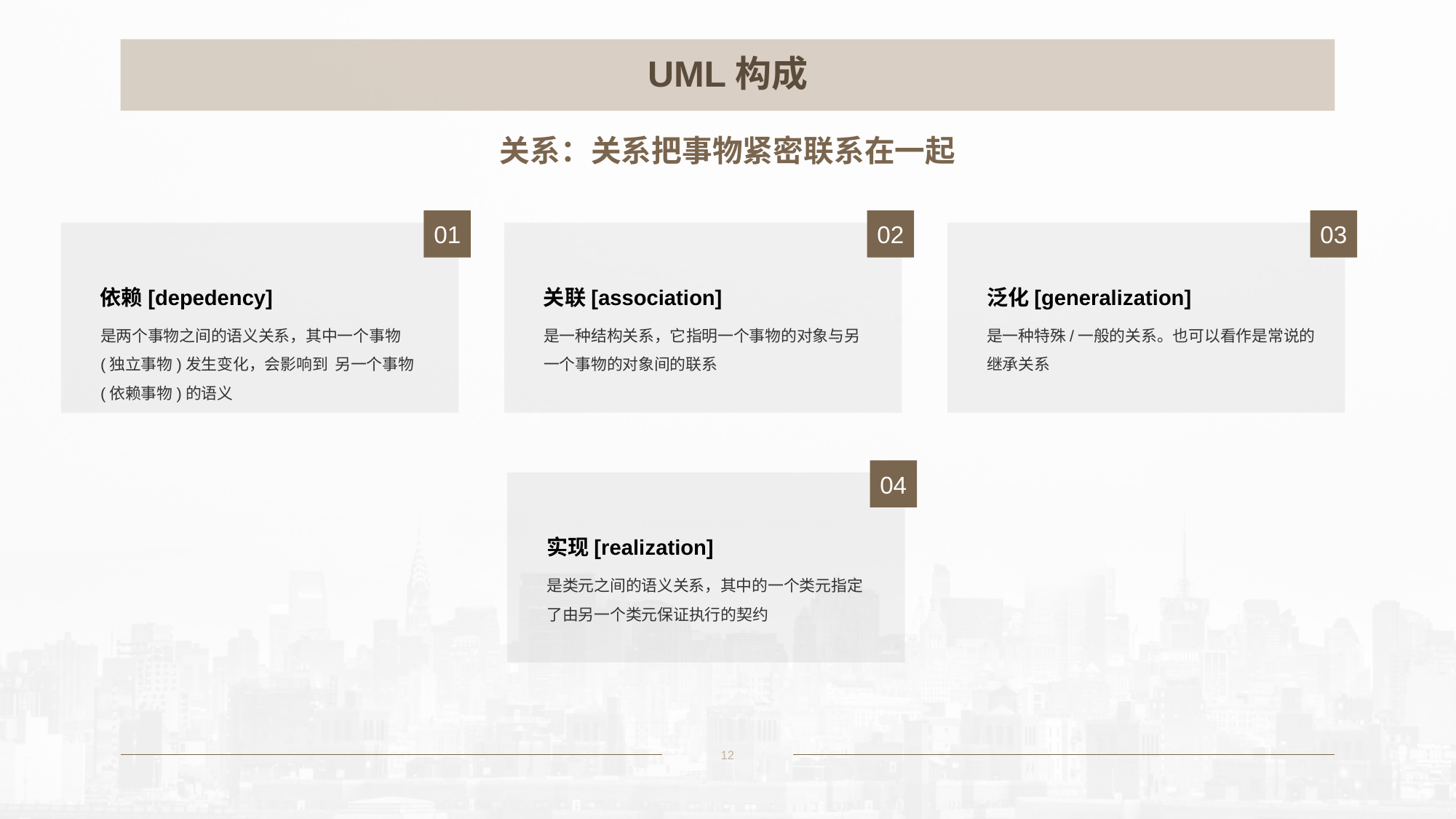

# UML构成
关系：关系把事物紧密联系在一起

01

依赖[depedency]
是两个事物之间的语义关系，其中一个事物(独立事物)发生变化，会影响到  另一个事物(依赖事物)的语义
02

关联[association]
是一种结构关系，它指明一个事物的对象与另一个事物的对象间的联系
03

泛化[generalization]
是一种特殊/一般的关系。也可以看作是常说的继承关系
04

实现[realization]
是类元之间的语义关系，其中的一个类元指定了由另一个类元保证执行的契约
12